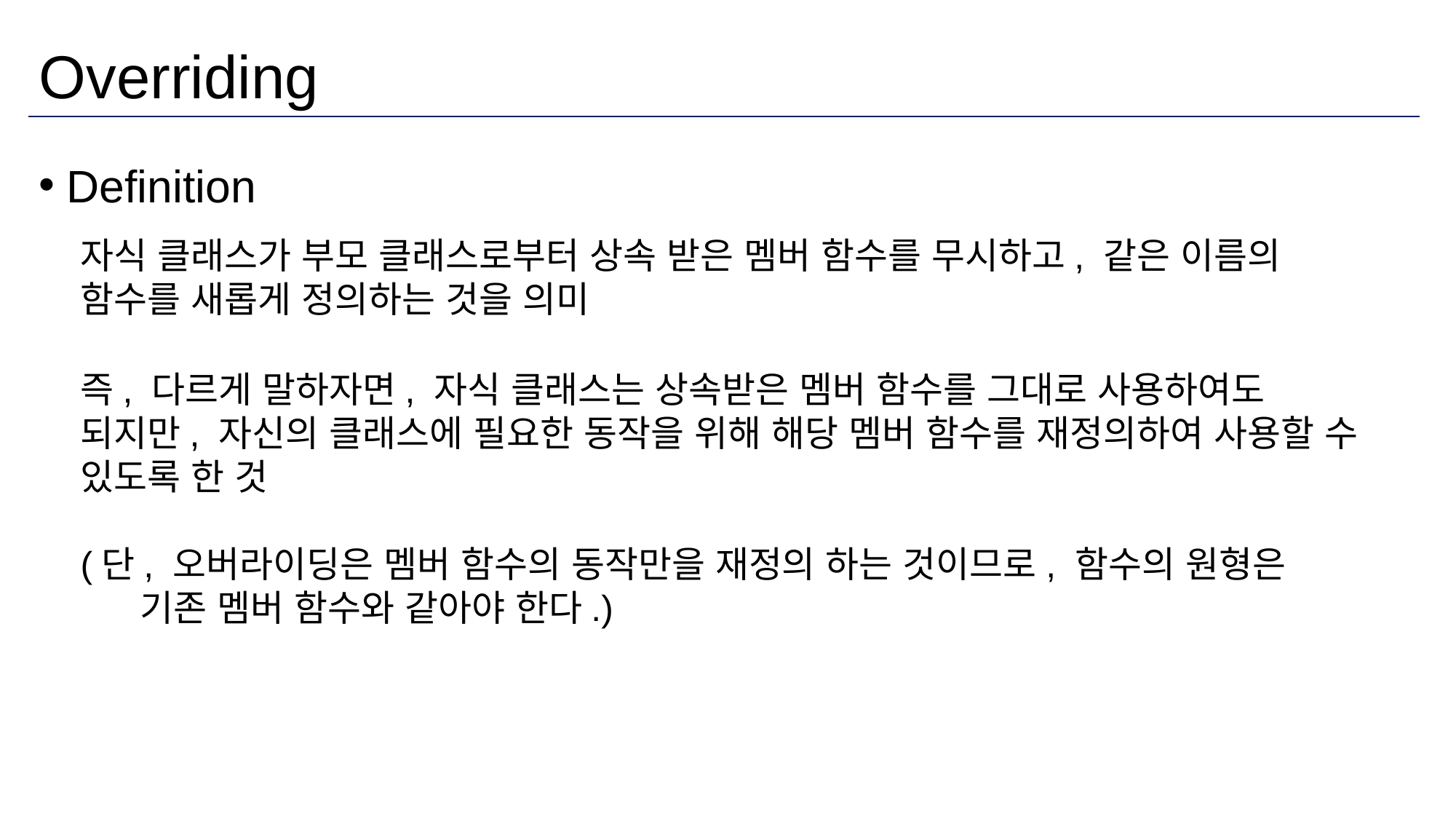

# Overriding
Definition
자식 클래스가 부모 클래스로부터 상속 받은 멤버 함수를 무시하고, 같은 이름의 함수를 새롭게 정의하는 것을 의미
즉, 다르게 말하자면, 자식 클래스는 상속받은 멤버 함수를 그대로 사용하여도
되지만, 자신의 클래스에 필요한 동작을 위해 해당 멤버 함수를 재정의하여 사용할 수 있도록 한 것

(단, 오버라이딩은 멤버 함수의 동작만을 재정의 하는 것이므로, 함수의 원형은
     기존 멤버 함수와 같아야 한다.)